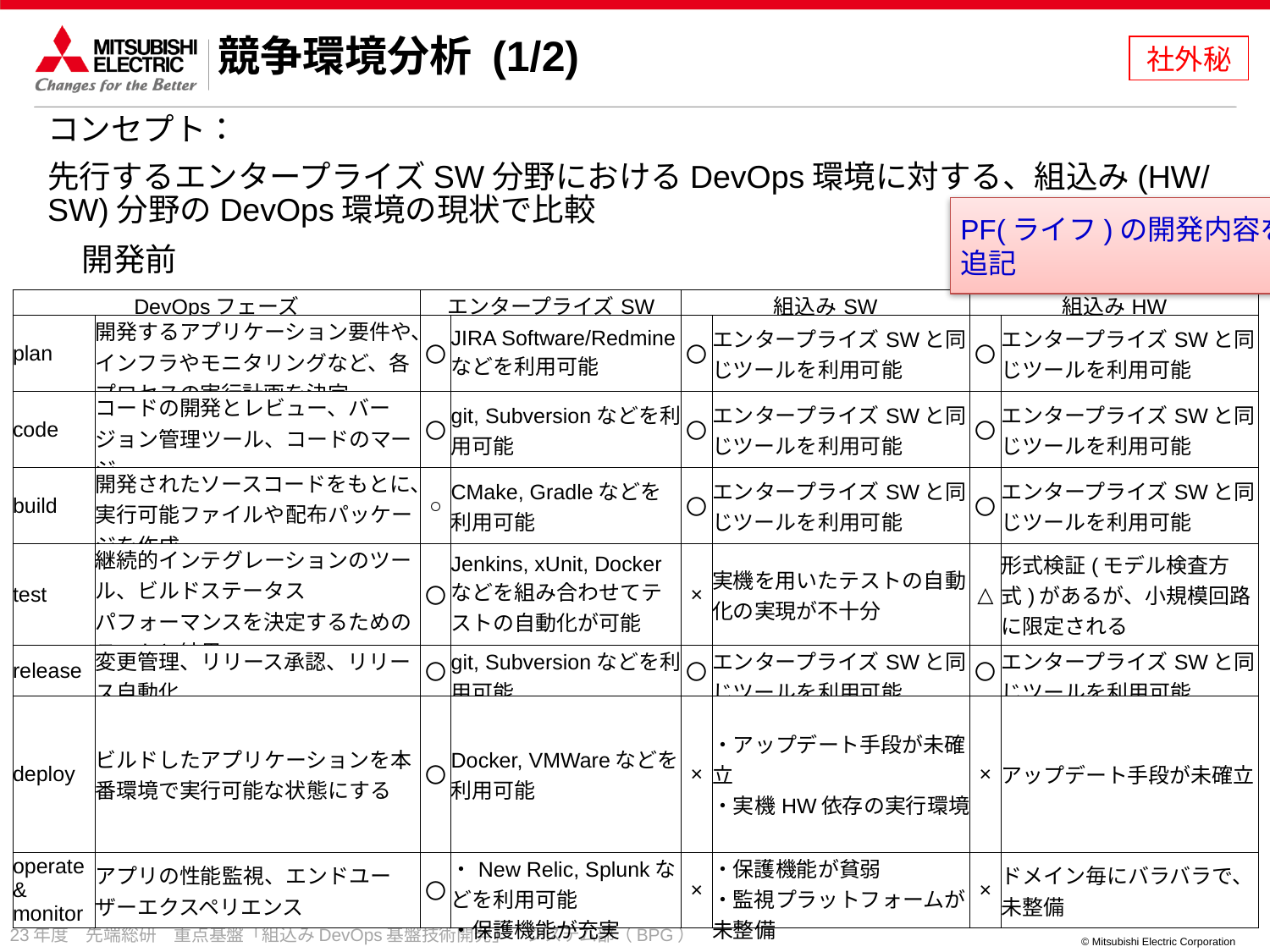

任意
秘
社外秘
競争環境分析 (1/2)
開示範囲：
発本〔発業、各研セ戦略部門、開発関係者、GR以上〕
コンセプト：
先行するエンタープライズSW分野におけるDevOps環境に対する、組込み(HW/SW)分野のDevOps環境の現状で比較
PF(ライフ)の開発内容を追記
・開発前と開発後で、競合他社と比較し、当社のポジショニング、強いところ/弱いところを、明確に記載する。ページ数は複数でも可。
・最初に、ベンチマークのコンセプト（競争軸設定の根拠など）や、開発前後の当社のポジショニングの変化についてコメントを記入。
・開発戦略に記載の競争軸に対して、開発前後の当社と他社の値を入れること。
・数値化できない競争軸は○△×で優劣を示し、理由を記入。
（例：○○技術を保有）
・各競争軸における企業順位を記入
・競争軸は開発戦略とのつながり、整合を意識して設定する。開発完了後の到達値が開発内容ページに記載の目標値と整合させること。
開発前
| DevOpsフェーズ |  | エンタープライズSW |  | 組込みSW |  | 組込みHW |  |
| --- | --- | --- | --- | --- | --- | --- | --- |
| plan | 開発するアプリケーション要件や、インフラやモニタリングなど、各プロセスの実行計画を決定 | 〇 | JIRA Software/Redmineなどを利用可能 | 〇 | エンタープライズSWと同じツールを利用可能 | 〇 | エンタープライズSWと同じツールを利用可能 |
| code | コードの開発とレビュー、バージョン管理ツール、コードのマージ | 〇 | git, Subversionなどを利用可能 | 〇 | エンタープライズSWと同じツールを利用可能 | 〇 | エンタープライズSWと同じツールを利用可能 |
| build | 開発されたソースコードをもとに、実行可能ファイルや配布パッケージを作成 | ○ | CMake, Gradleなどを利用可能 | 〇 | エンタープライズSWと同じツールを利用可能 | 〇 | エンタープライズSWと同じツールを利用可能 |
| test | 継続的インテグレーションのツール、ビルドステータス パフォーマンスを決定するためのテストと結果 | 〇 | Jenkins, xUnit, Dockerなどを組み合わせてテストの自動化が可能 | × | 実機を用いたテストの自動化の実現が不十分 | △ | 形式検証(モデル検査方式)があるが、小規模回路に限定される |
| release | 変更管理、リリース承認、リリース自動化 | 〇 | git, Subversionなどを利用可能 | 〇 | エンタープライズSWと同じツールを利用可能 | 〇 | エンタープライズSWと同じツールを利用可能 |
| deploy | ビルドしたアプリケーションを本番環境で実行可能な状態にする | 〇 | Docker, VMWareなどを利用可能 | × | ・アップデート手段が未確立 ・実機HW依存の実行環境 | × | アップデート手段が未確立 |
| operate & monitor | アプリの性能監視、エンドユーザーエクスペリエンス | 〇 | ・New Relic, Splunkなどを利用可能 ・保護機能が充実 | × | ・保護機能が貧弱 ・監視プラットフォームが未整備 | × | ドメイン毎にバラバラで、未整備 |